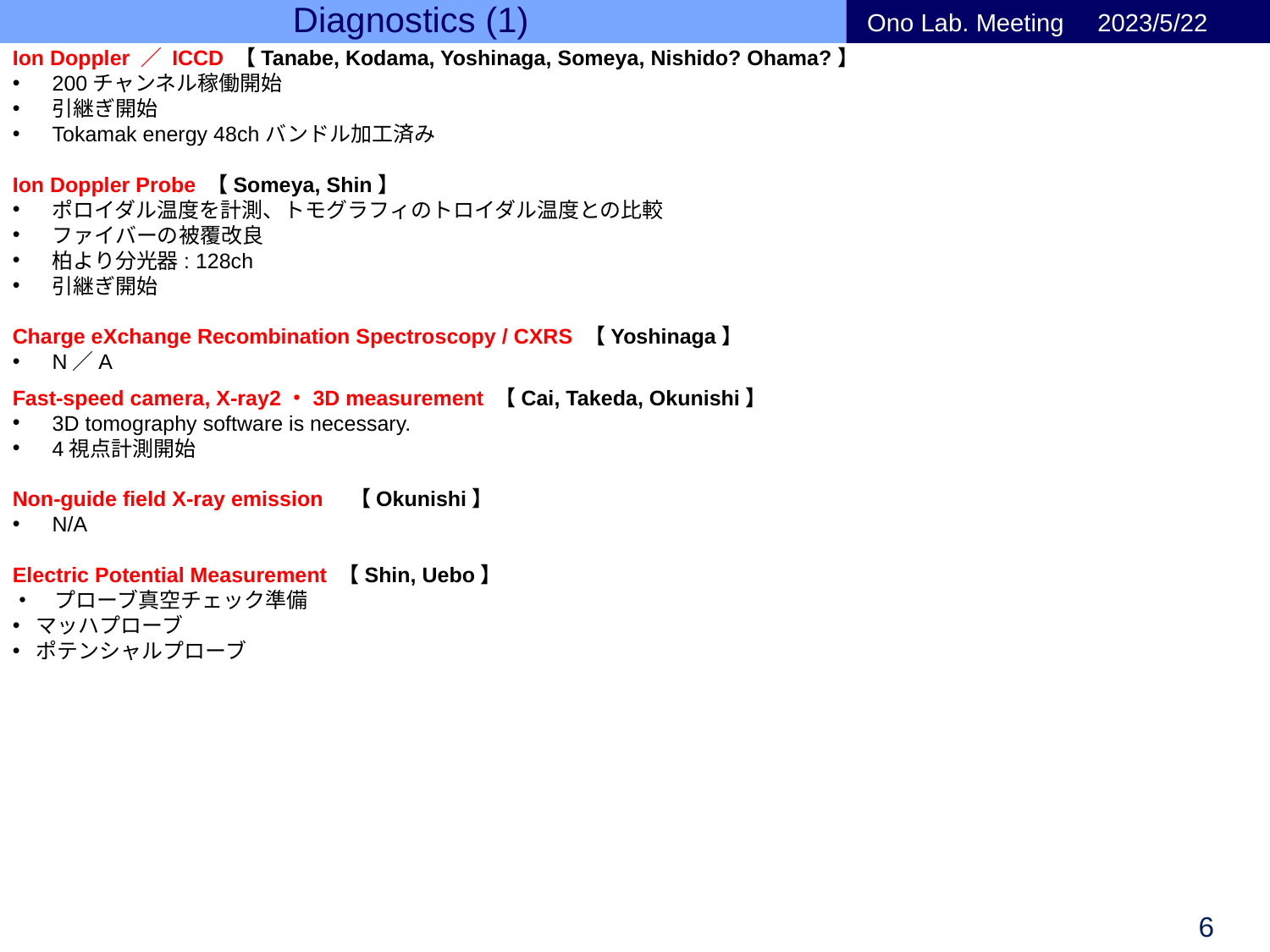

# Diagnostics (1)
2023/5/22
Ono Lab. Meeting
Ion Doppler ／ ICCD 【Tanabe, Kodama, Yoshinaga, Someya, Nishido? Ohama?】
200チャンネル稼働開始
引継ぎ開始
Tokamak energy 48chバンドル加工済み

Ion Doppler Probe 【Someya, Shin】
ポロイダル温度を計測、トモグラフィのトロイダル温度との比較
ファイバーの被覆改良
柏より分光器: 128ch
引継ぎ開始

Charge eXchange Recombination Spectroscopy / CXRS 【Yoshinaga】
N／A
Fast-speed camera, X-ray2・3D measurement 【Cai, Takeda, Okunishi】
3D tomography software is necessary.
4視点計測開始

Non-guide field X-ray emission　【Okunishi】
N/A

Electric Potential Measurement 【Shin, Uebo】
・　プローブ真空チェック準備
マッハプローブ
ポテンシャルプローブ

6